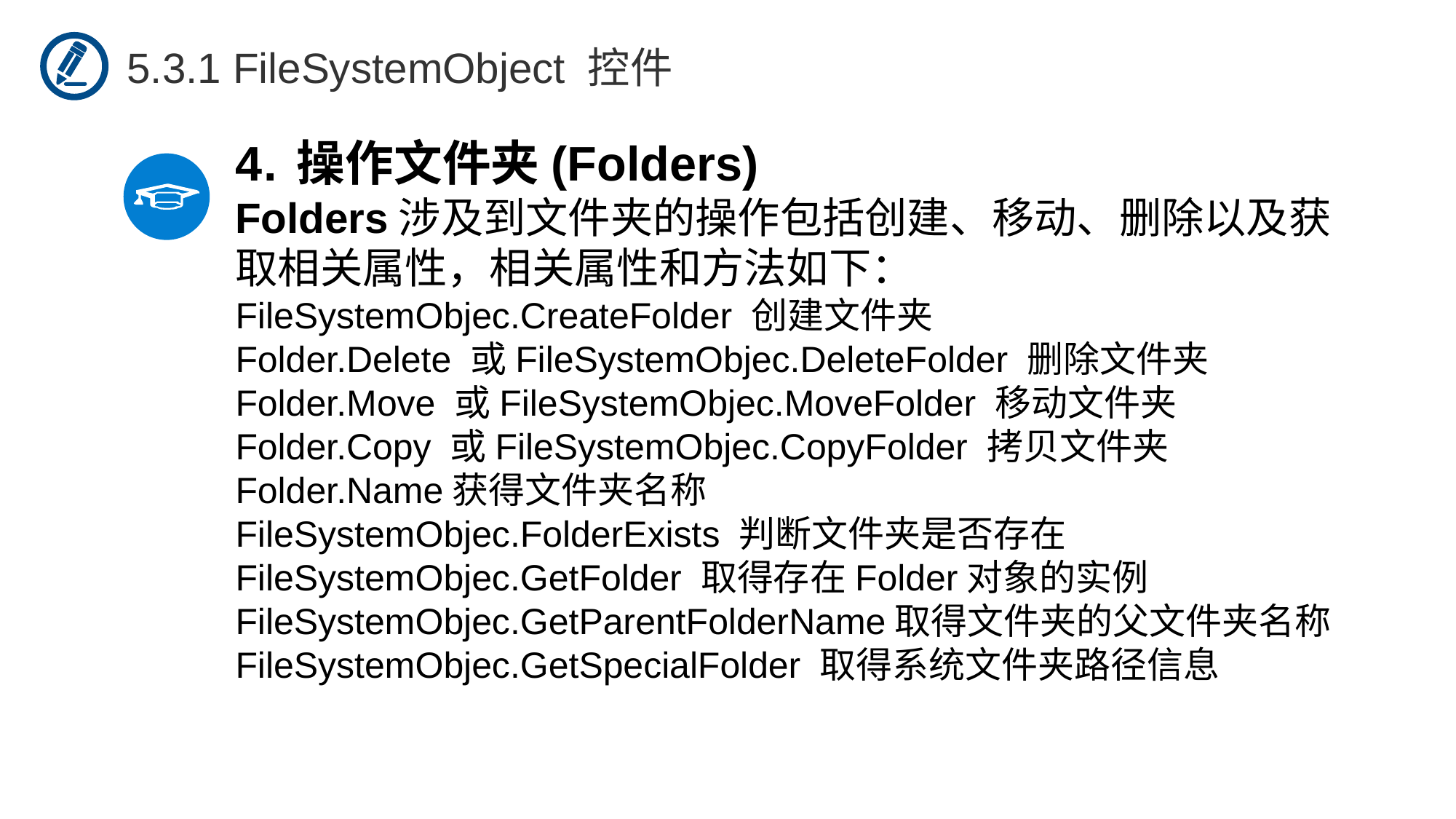

5.3.1 FileSystemObject 控件
操作文件夹(Folders)
Folders涉及到文件夹的操作包括创建、移动、删除以及获取相关属性，相关属性和方法如下：
FileSystemObjec.CreateFolder 创建文件夹
Folder.Delete 或FileSystemObjec.DeleteFolder 删除文件夹
Folder.Move 或FileSystemObjec.MoveFolder 移动文件夹
Folder.Copy 或FileSystemObjec.CopyFolder 拷贝文件夹
Folder.Name获得文件夹名称
FileSystemObjec.FolderExists 判断文件夹是否存在
FileSystemObjec.GetFolder 取得存在Folder对象的实例
FileSystemObjec.GetParentFolderName取得文件夹的父文件夹名称
FileSystemObjec.GetSpecialFolder 取得系统文件夹路径信息